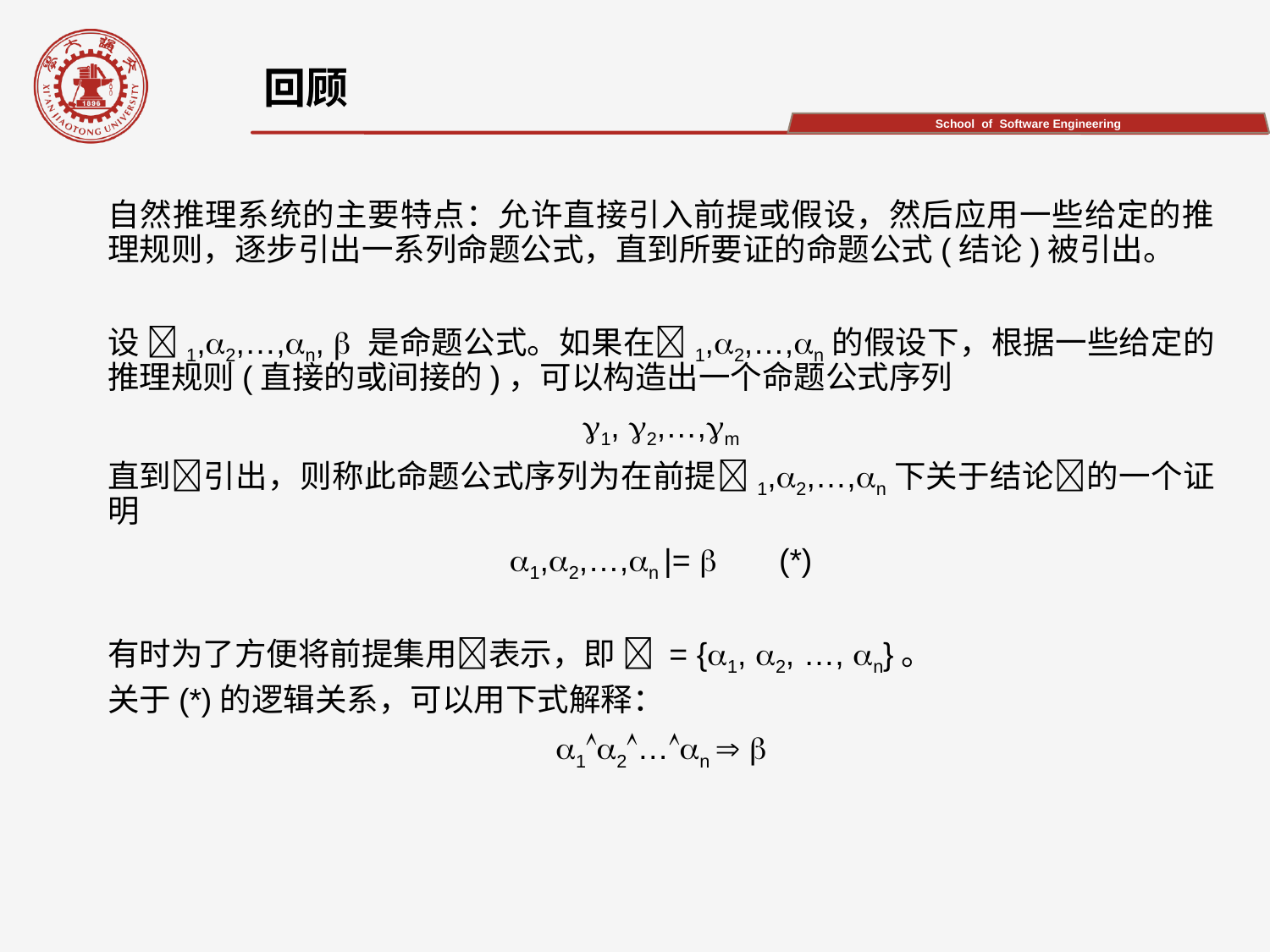

回顾
自然推理系统的主要特点：允许直接引入前提或假设，然后应用一些给定的推理规则，逐步引出一系列命题公式，直到所要证的命题公式(结论)被引出。

设 α1,α2,…,αn, β 是命题公式。如果在α1,α2,…,αn的假设下，根据一些给定的推理规则(直接的或间接的)，可以构造出一个命题公式序列
γ1, γ2,…,γm
直到β引出，则称此命题公式序列为在前提α1,α2,…,αn下关于结论β的一个证明
α1,α2,…,αn |= β       (*)

有时为了方便将前提集用Γ表示，即 Γ = {α1, α2, …, αn}。
关于(*)的逻辑关系，可以用下式解释：
α1∧α2∧…∧αn ⇒ β